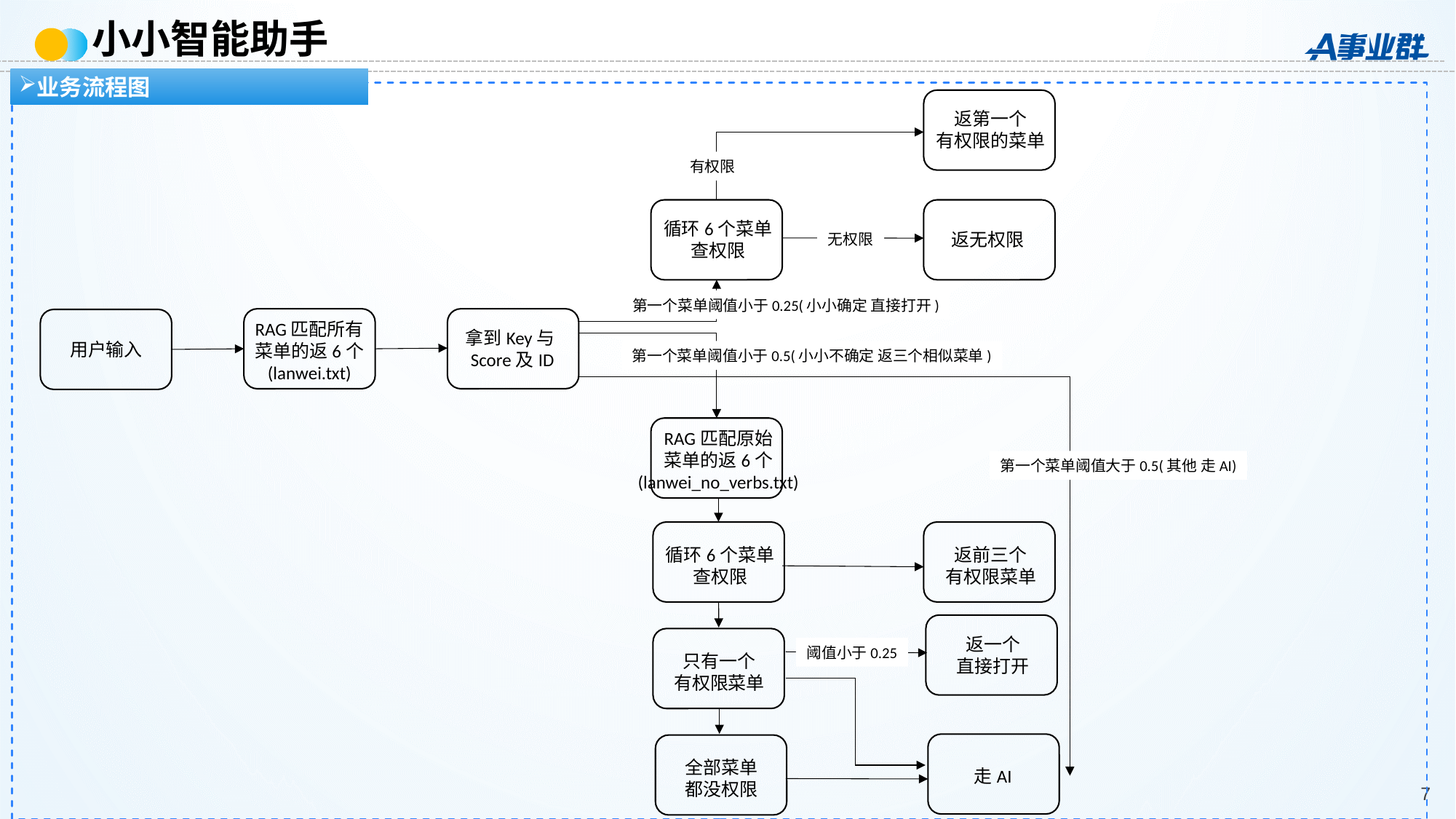

小小智能助手
业务流程图

返第一个
有权限的菜单
有权限

循环6个菜单
查权限
返无权限
无权限
第一个菜单阈值小于0.25(小小确定 直接打开)

RAG匹配所有菜单的返6个
(lanwei.txt)
拿到Key与Score及ID
用户输入
第一个菜单阈值小于0.5(小小不确定 返三个相似菜单)

RAG匹配原始
菜单的返6个
(lanwei_no_verbs.txt)
第一个菜单阈值大于0.5(其他 走AI)

循环6个菜单
查权限
返前三个
有权限菜单

返一个
直接打开

阈值小于0.25
只有一个
有权限菜单

全部菜单
都没权限
走AI